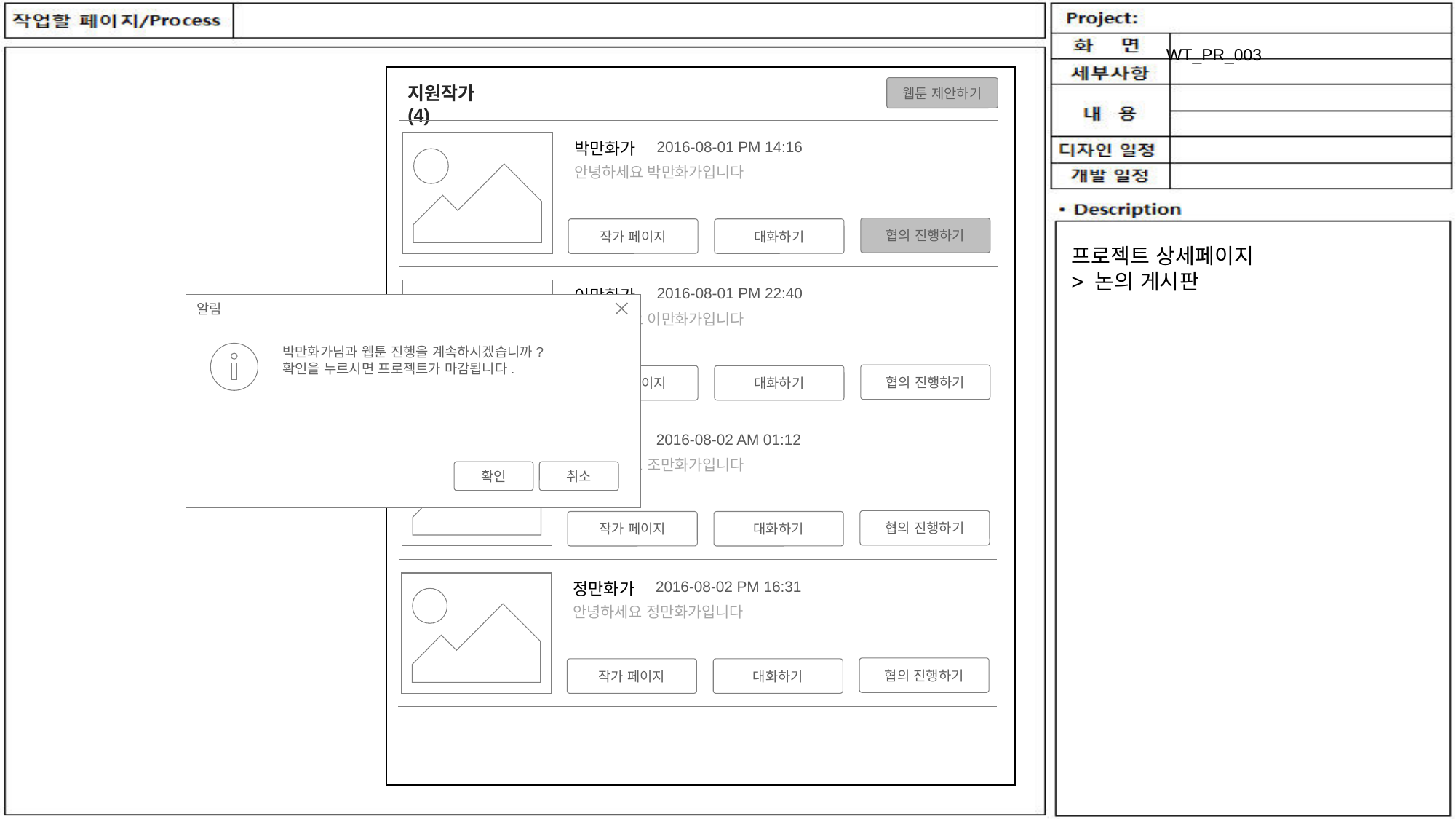

WT_PR_003

지원작가 (4)
웹툰 제안하기
2016-08-01 PM 14:16
박만화가

안녕하세요 박만화가입니다
협의 진행하기
작가 페이지
대화하기
프로젝트 상세페이지
> 논의 게시판
2016-08-01 PM 22:40
이만화가

알림

박만화가님과 웹툰 진행을 계속하시겠습니까?
확인을 누르시면 프로젝트가 마감됩니다.

확인
취소
안녕하세요 이만화가입니다
협의 진행하기
작가 페이지
대화하기
2016-08-02 AM 01:12
조만화가

안녕하세요 조만화가입니다
협의 진행하기
작가 페이지
대화하기
2016-08-02 PM 16:31
정만화가

안녕하세요 정만화가입니다
협의 진행하기
작가 페이지
대화하기